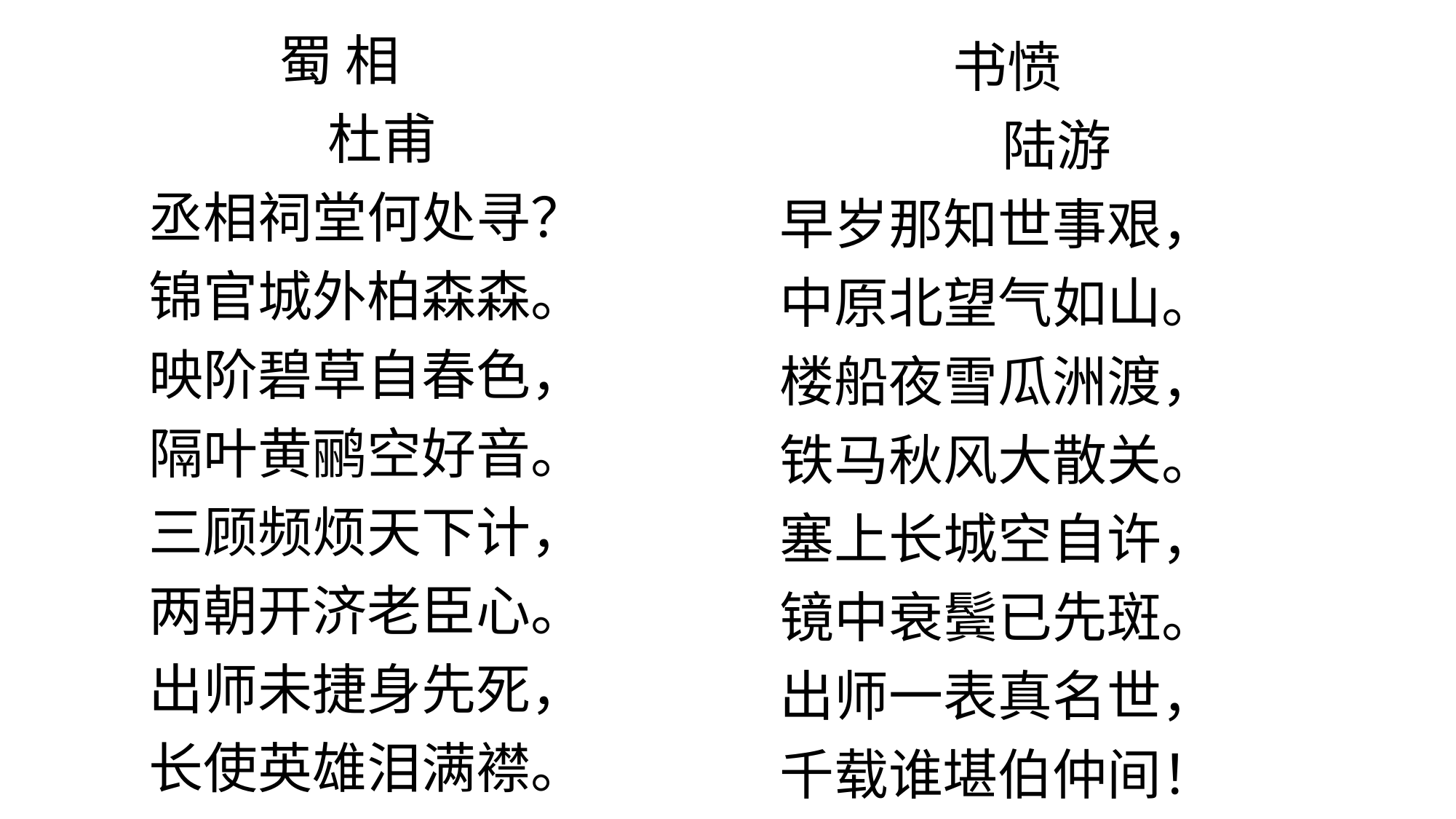

蜀 相
      杜甫
丞相祠堂何处寻？
锦官城外柏森森。
映阶碧草自春色，
隔叶黄鹂空好音。
三顾频烦天下计，
两朝开济老臣心。
出师未捷身先死，
长使英雄泪满襟。
书愤
       陆游
早岁那知世事艰，
中原北望气如山。
楼船夜雪瓜洲渡，
铁马秋风大散关。
塞上长城空自许，
镜中衰鬓已先斑。
出师一表真名世，
千载谁堪伯仲间！